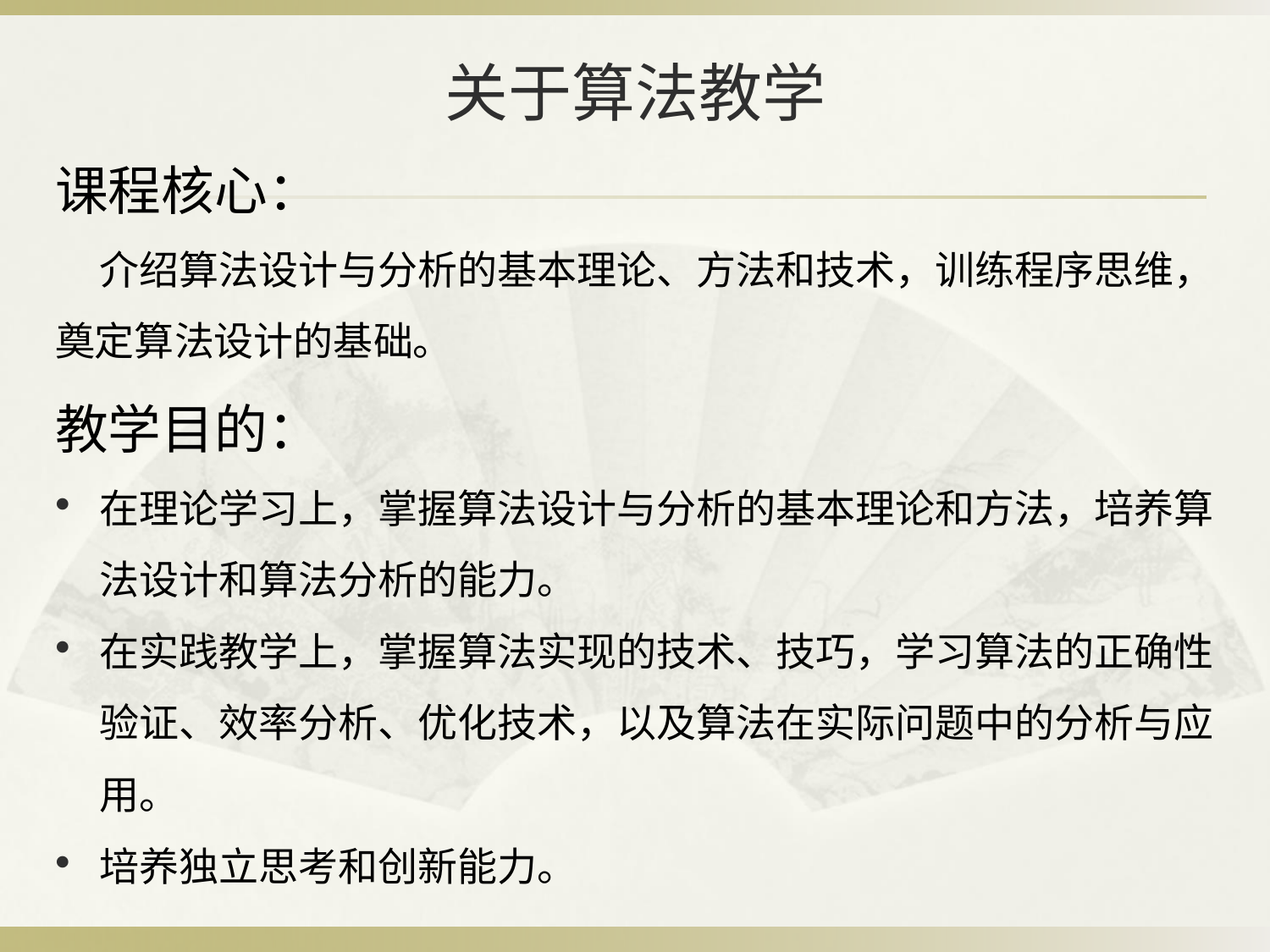

# 关于算法教学
课程核心：
    介绍算法设计与分析的基本理论、方法和技术，训练程序思维，奠定算法设计的基础。
教学目的：
在理论学习上，掌握算法设计与分析的基本理论和方法，培养算法设计和算法分析的能力。
在实践教学上，掌握算法实现的技术、技巧，学习算法的正确性验证、效率分析、优化技术，以及算法在实际问题中的分析与应用。
培养独立思考和创新能力。